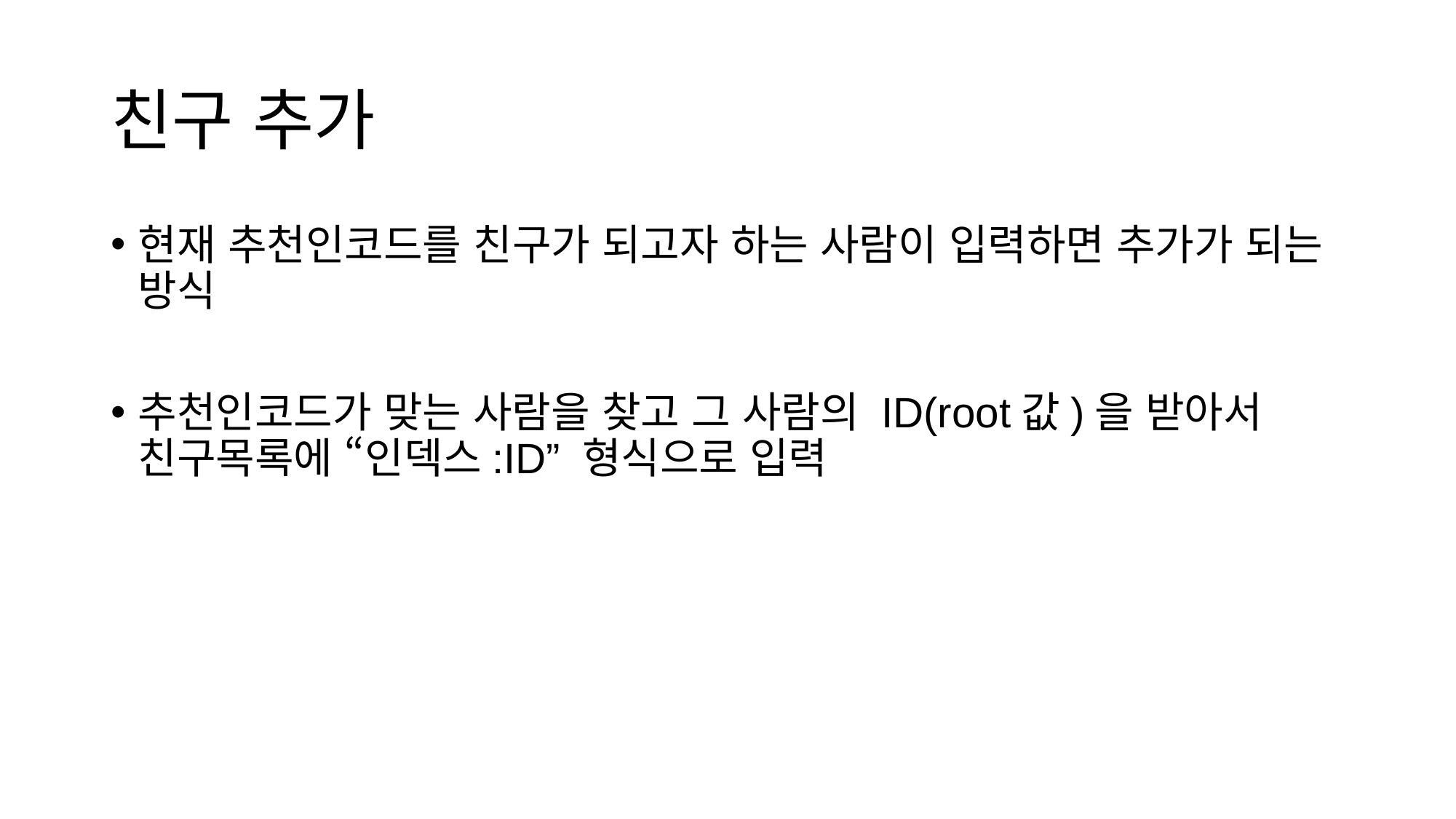

# 친구 추가
현재 추천인코드를 친구가 되고자 하는 사람이 입력하면 추가가 되는 방식

추천인코드가 맞는 사람을 찾고 그 사람의 ID(root값)을 받아서 친구목록에 “인덱스:ID” 형식으로 입력